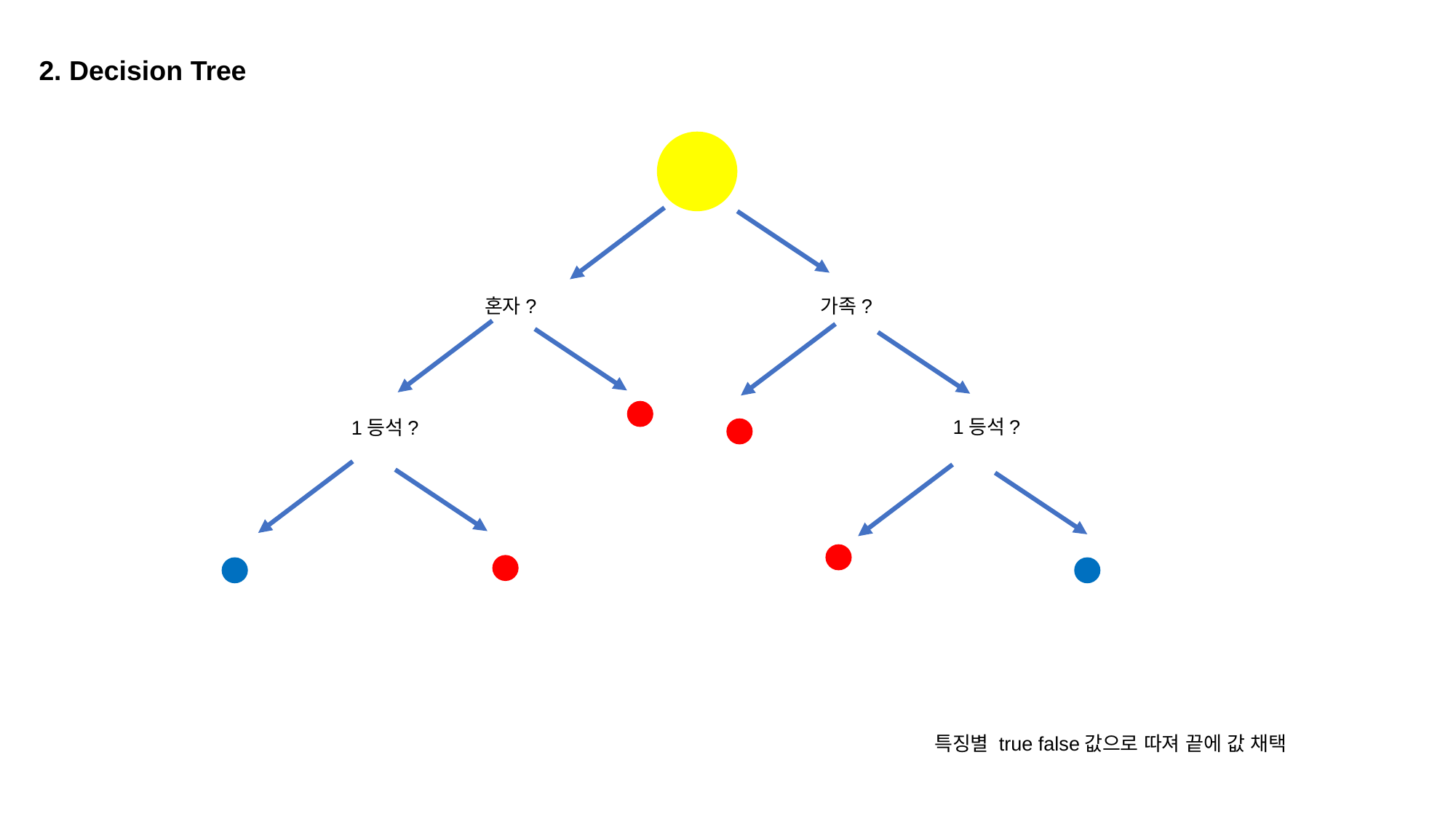

2. Decision Tree

혼자?
가족?

1등석?
1등석?

특징별 true false값으로 따져 끝에 값 채택